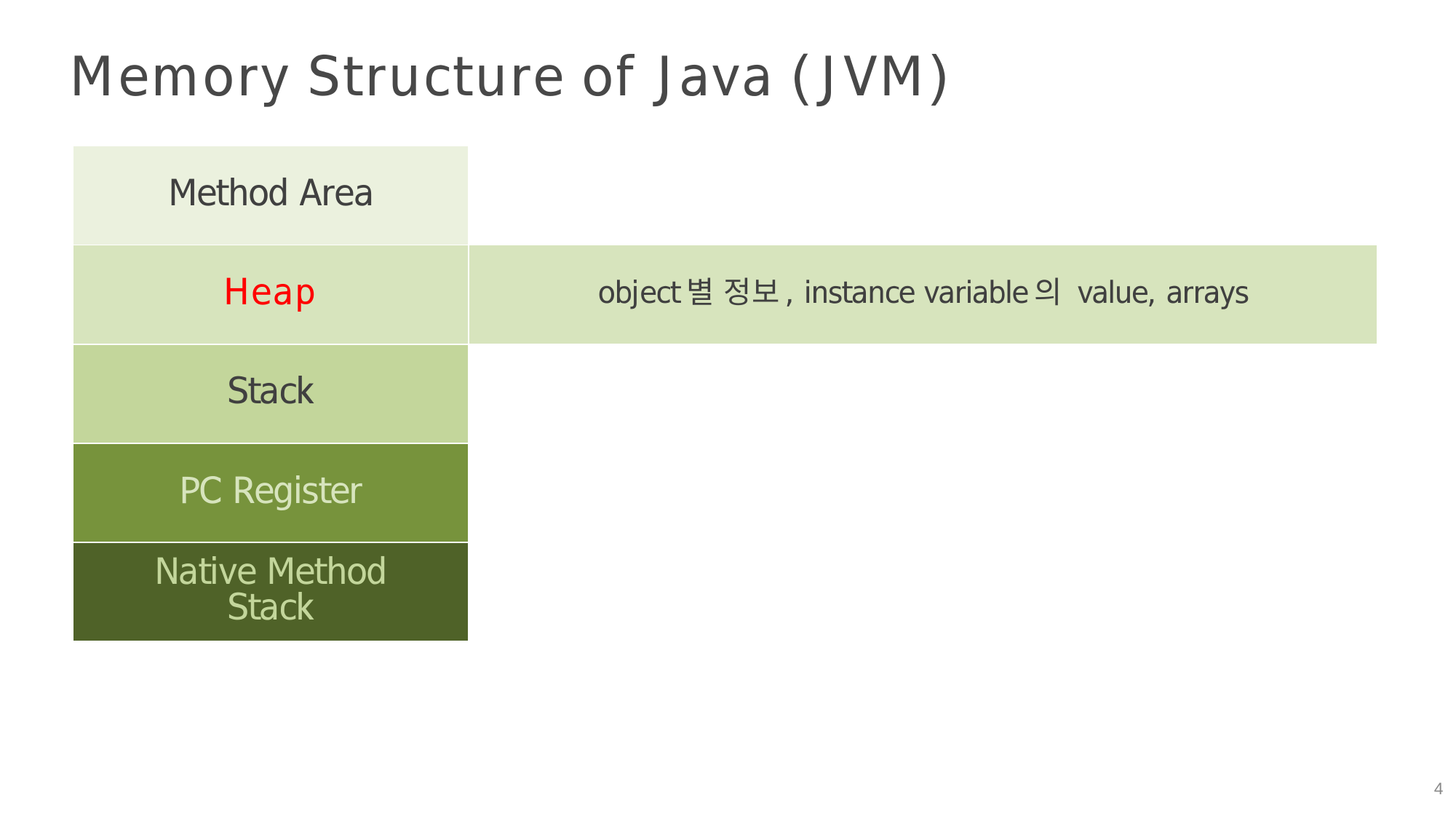

# Memory Structure of Java (JVM)
| Method Area |  |
| --- | --- |
| Heap | object별 정보, instance variable의 value, arrays |
| Stack |  |
| PC Register |  |
| Native Method Stack |  |
4